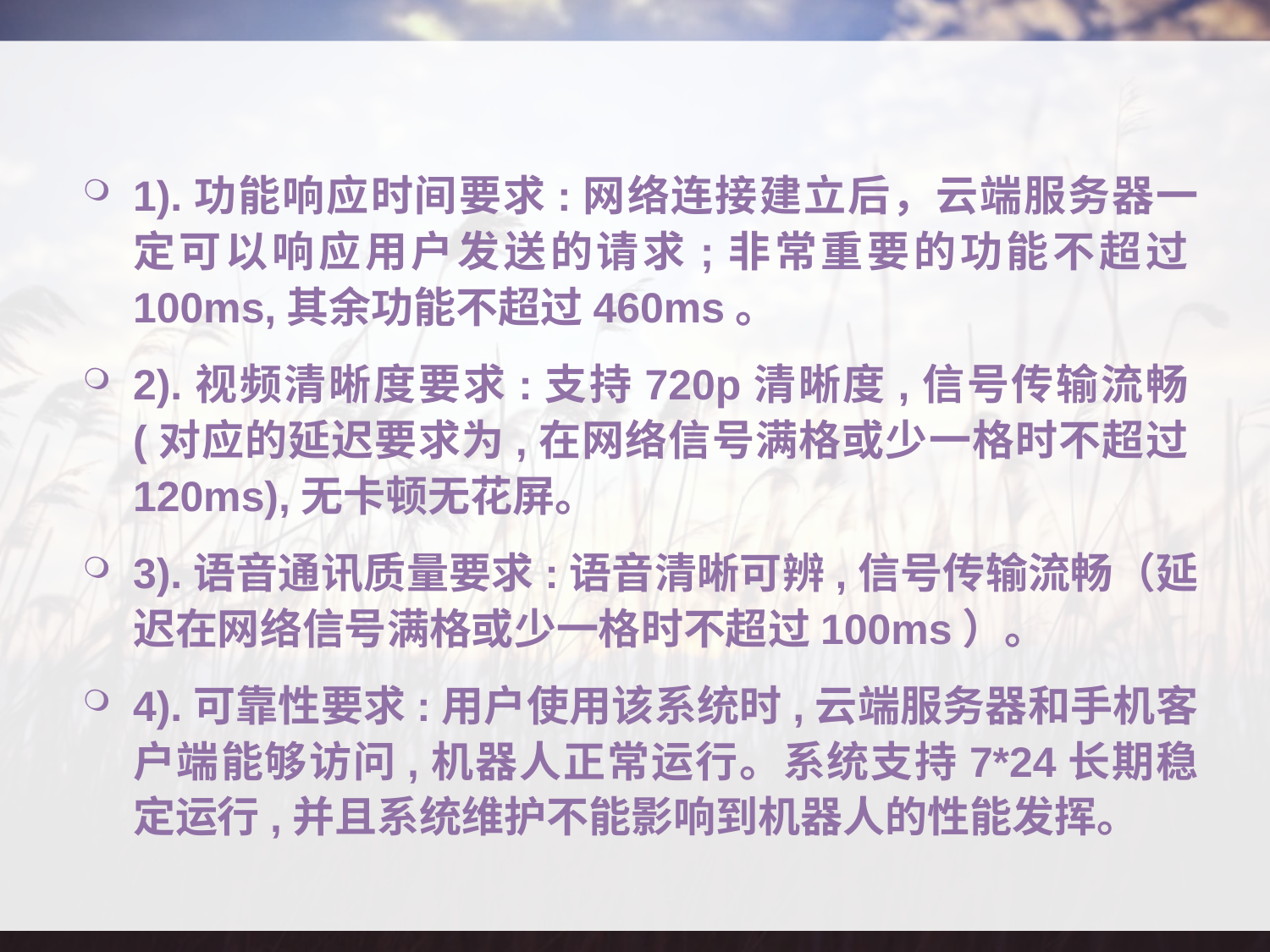

1).功能响应时间要求:网络连接建立后，云端服务器一定可以响应用户发送的请求;非常重要的功能不超过100ms,其余功能不超过460ms。
2).视频清晰度要求:支持720p清晰度,信号传输流畅(对应的延迟要求为,在网络信号满格或少一格时不超过120ms),无卡顿无花屏。
3).语音通讯质量要求:语音清晰可辨,信号传输流畅（延迟在网络信号满格或少一格时不超过100ms）。
4).可靠性要求:用户使用该系统时,云端服务器和手机客户端能够访问,机器人正常运行。系统支持7*24长期稳定运行,并且系统维护不能影响到机器人的性能发挥。